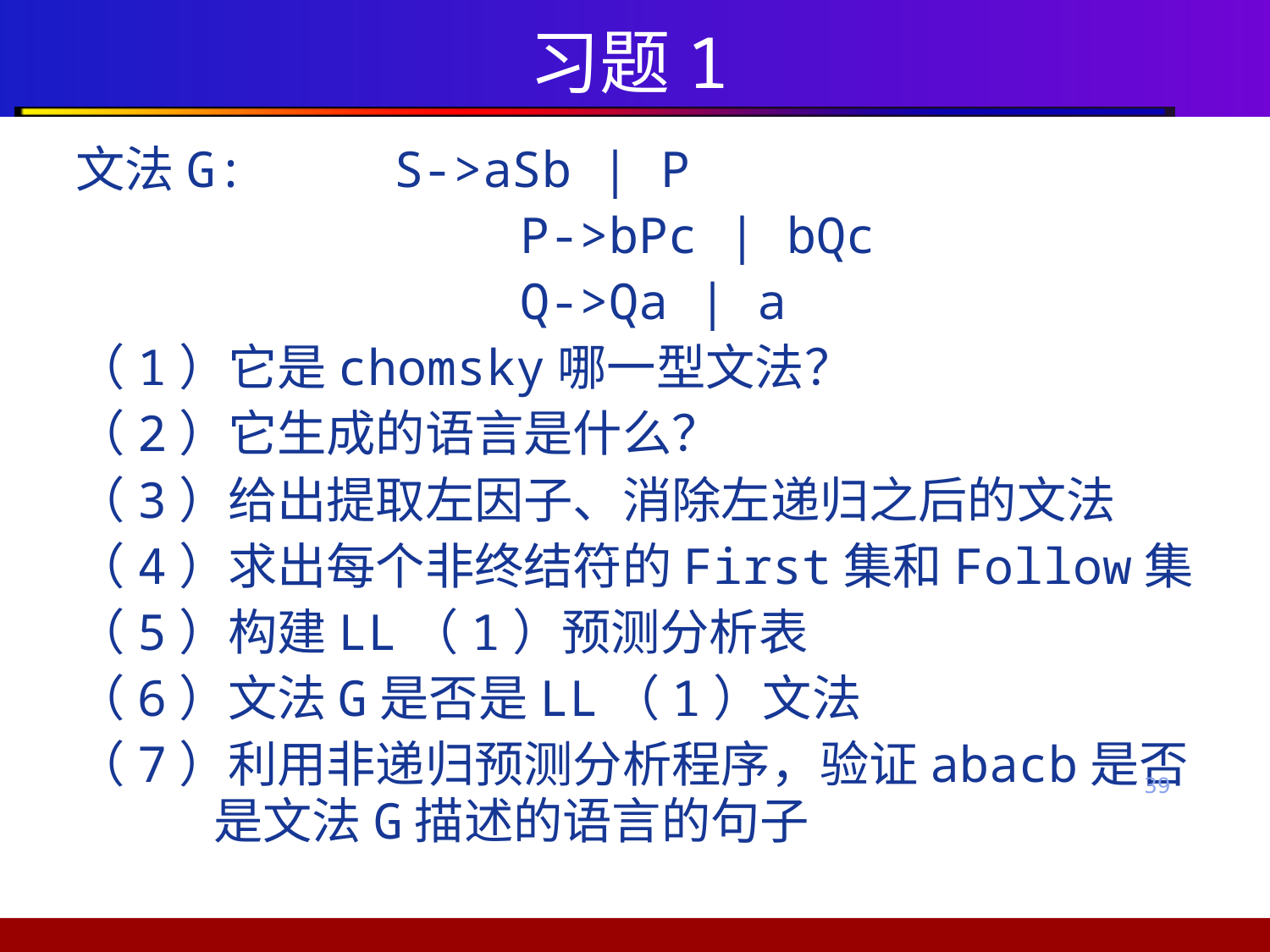

# 习题1
文法G:     S->aSb | P
               P->bPc | bQc
               Q->Qa | a
（1）它是chomsky哪一型文法？
（2）它生成的语言是什么？
（3）给出提取左因子、消除左递归之后的文法
（4）求出每个非终结符的First集和Follow集
（5）构建LL（1）预测分析表
（6）文法G是否是LL（1）文法
（7）利用非递归预测分析程序，验证abacb是否是文法G描述的语言的句子
39